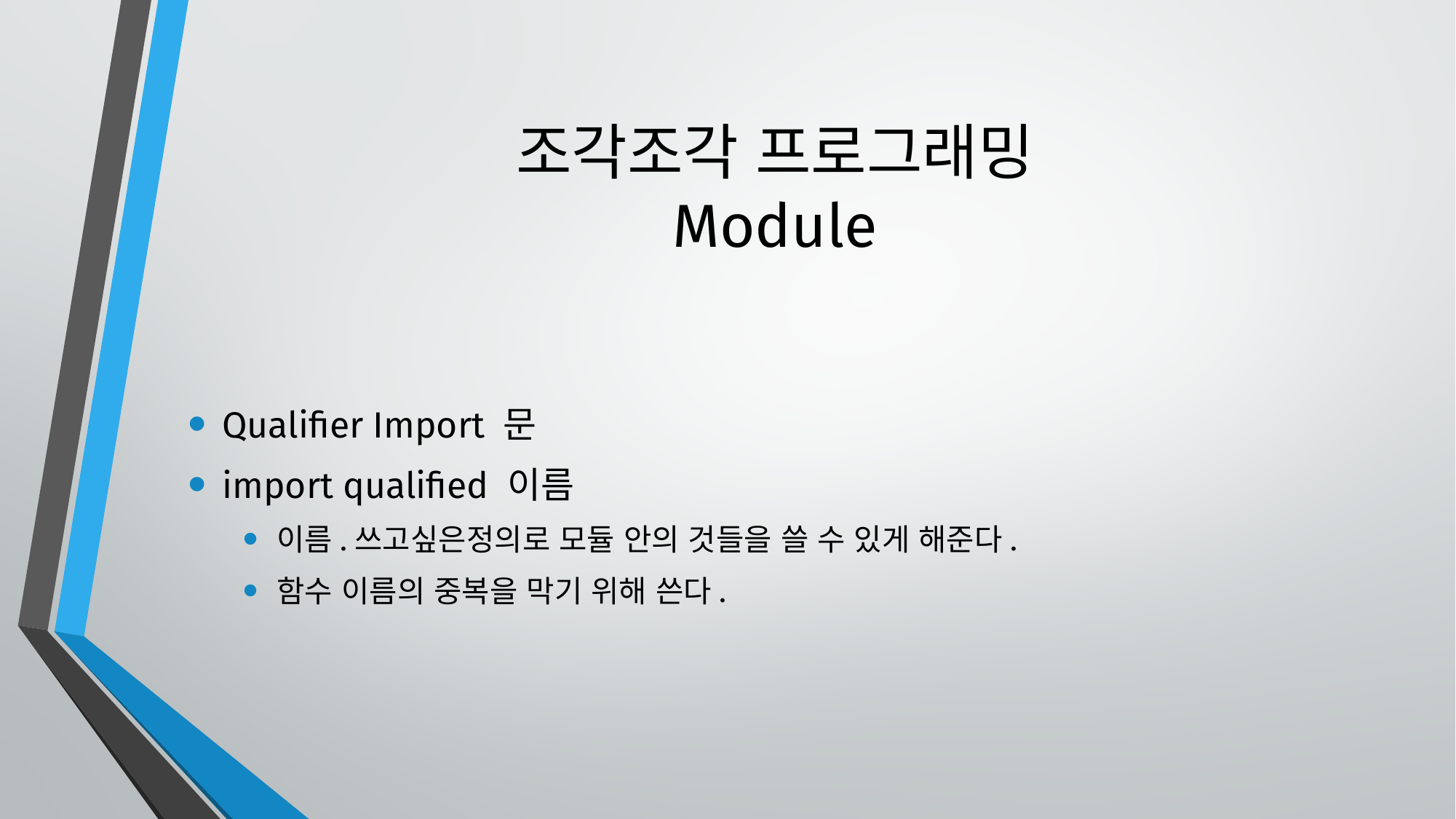

# 조각조각 프로그래밍 Module
Qualifier Import 문
import qualified 이름
이름.쓰고싶은정의로 모듈 안의 것들을 쓸 수 있게 해준다.
함수 이름의 중복을 막기 위해 쓴다.